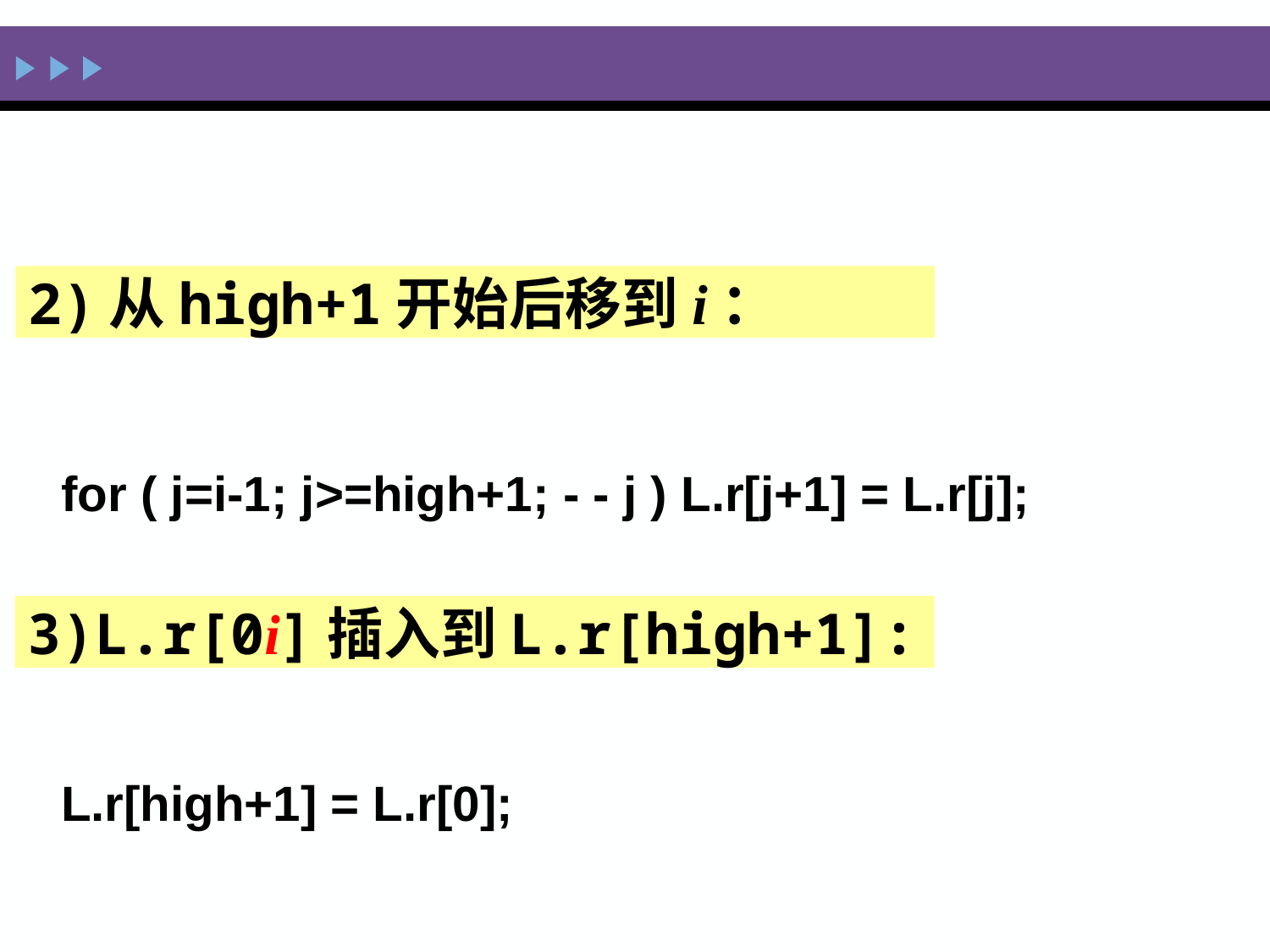

2)从high+1开始后移到i：
 for ( j=i-1; j>=high+1; - - j ) L.r[j+1] = L.r[j];
3)L.r[0i]插入到L.r[high+1]:
 L.r[high+1] = L.r[0];